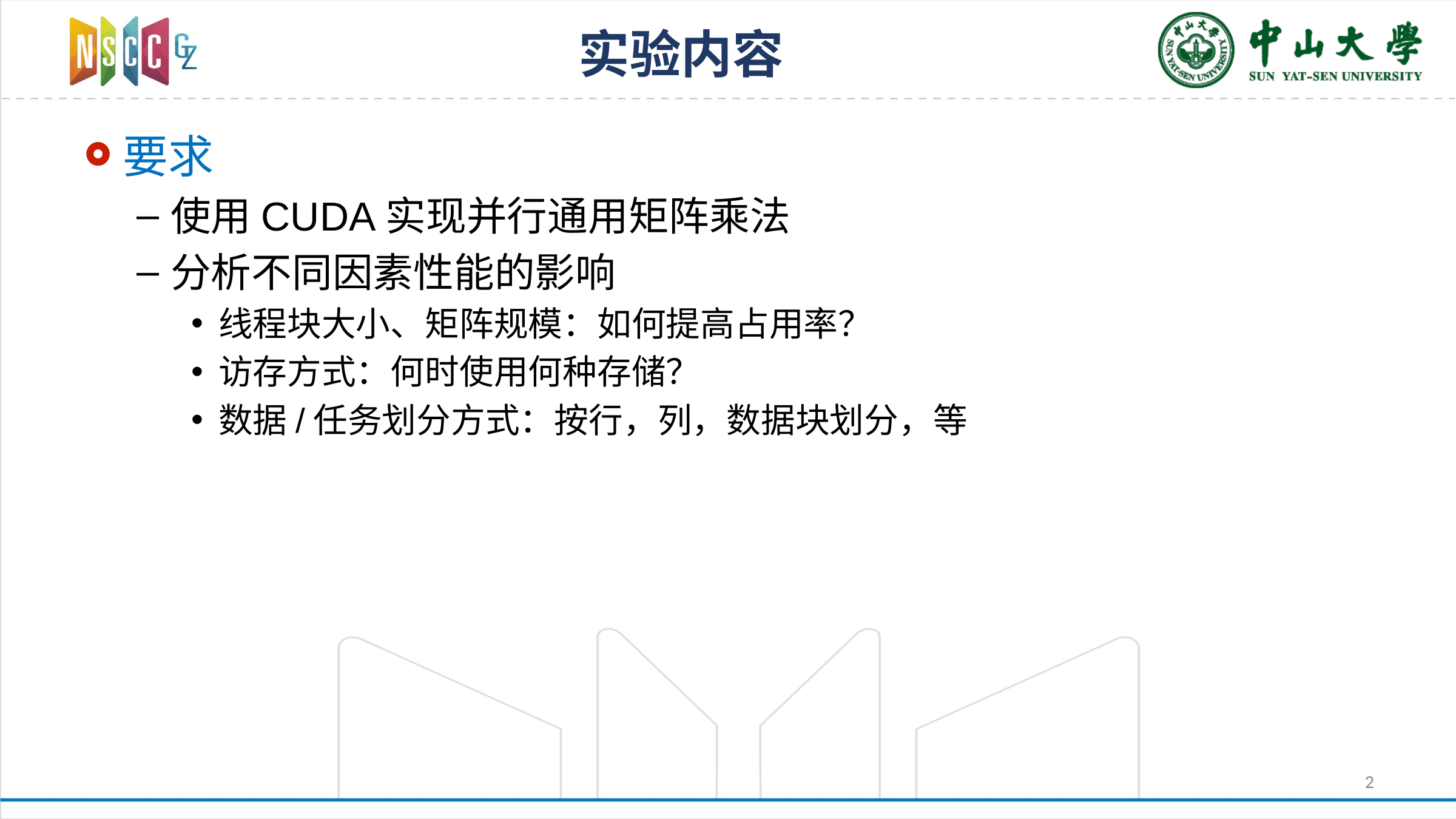

# 实验内容
要求
使用CUDA实现并行通用矩阵乘法
分析不同因素性能的影响
线程块大小、矩阵规模：如何提高占用率？
访存方式：何时使用何种存储？
数据/任务划分方式：按行，列，数据块划分，等

2